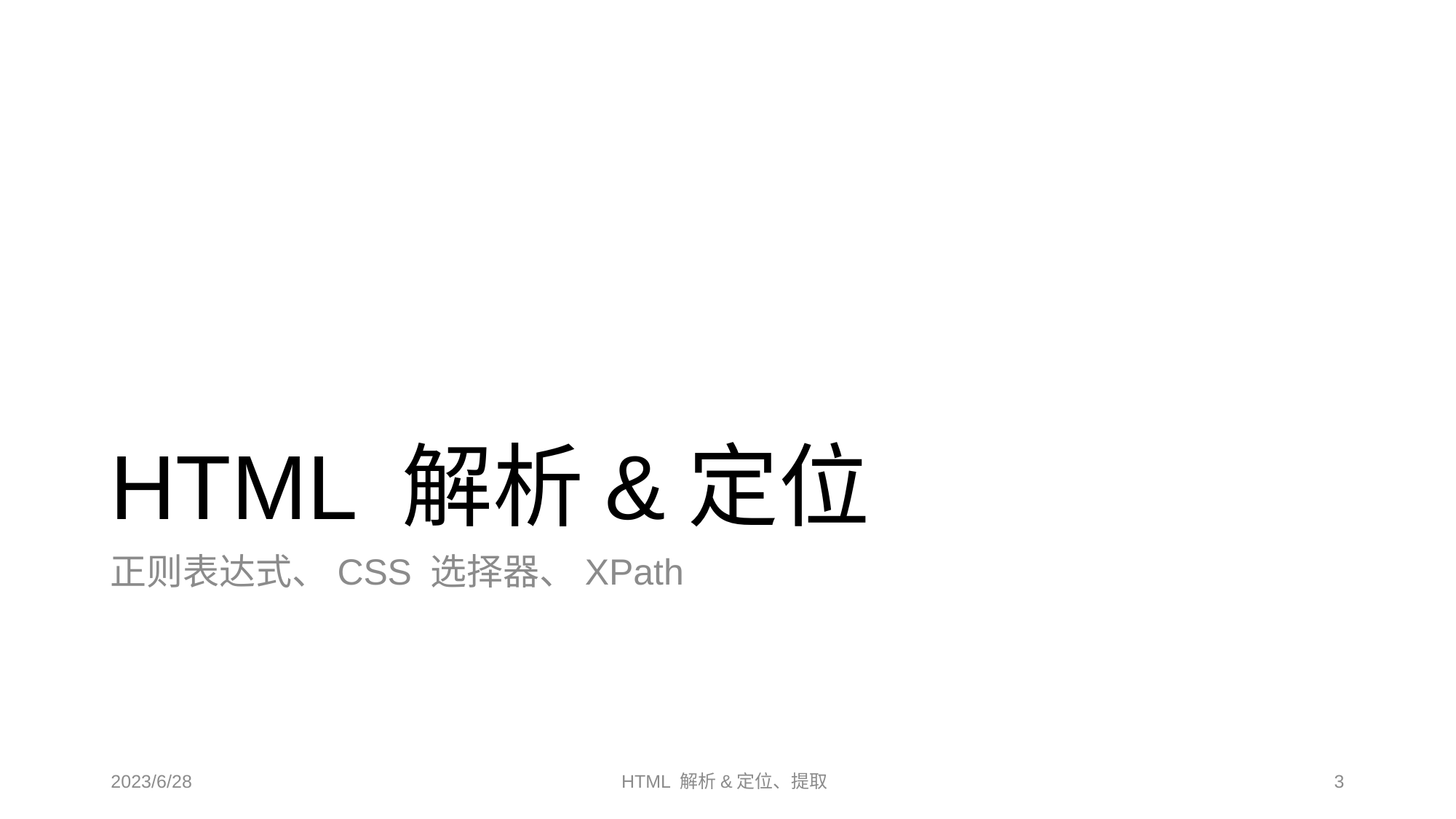

# HTML 解析&定位
正则表达式、CSS 选择器、XPath
2023/6/28
HTML 解析&定位、提取
3